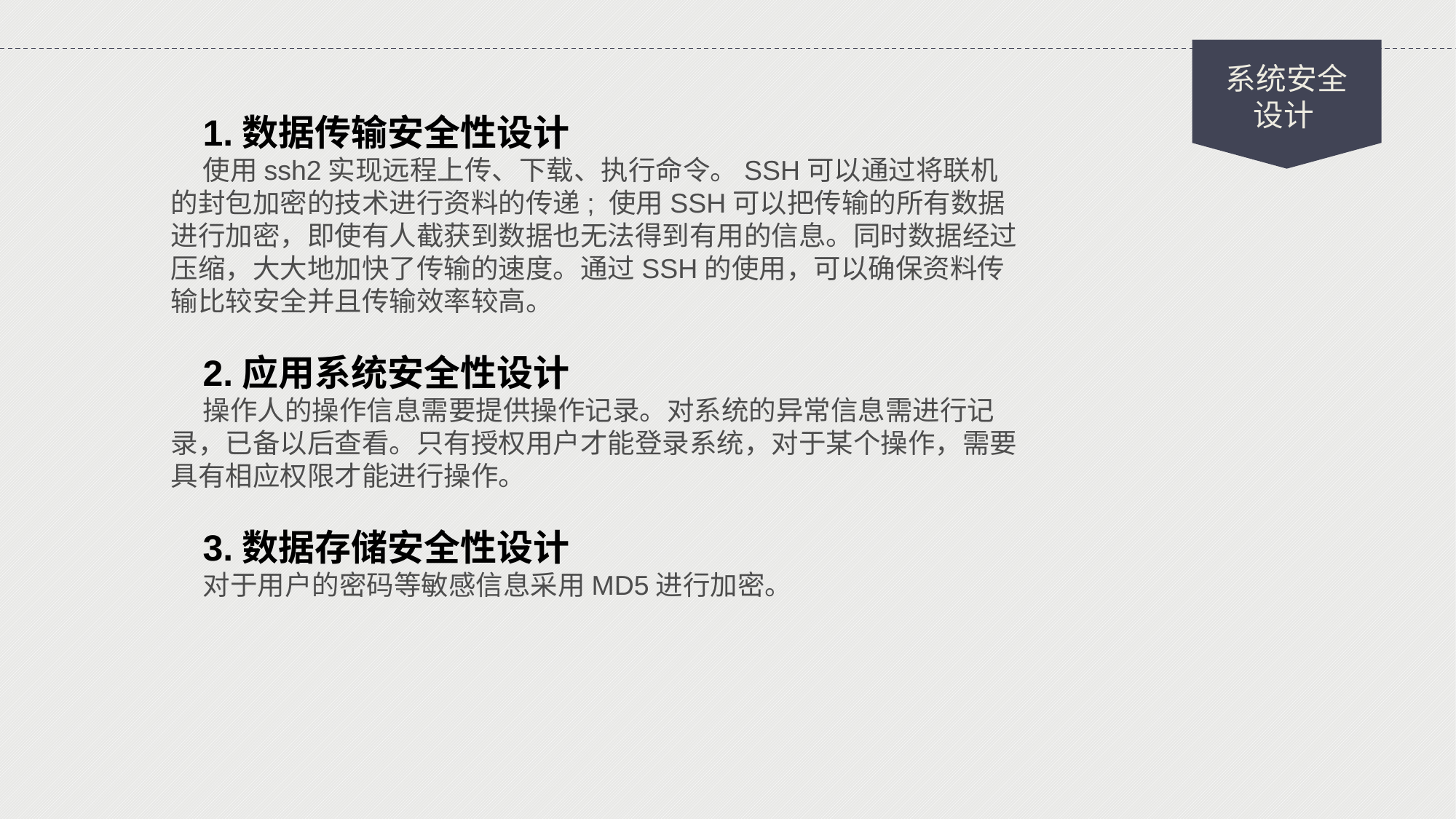

系统安全
   设计
1.数据传输安全性设计
使用ssh2实现远程上传、下载、执行命令。SSH可以通过将联机的封包加密的技术进行资料的传递; 使用SSH可以把传输的所有数据进行加密，即使有人截获到数据也无法得到有用的信息。同时数据经过压缩，大大地加快了传输的速度。通过SSH的使用，可以确保资料传输比较安全并且传输效率较高。

2.应用系统安全性设计
操作人的操作信息需要提供操作记录。对系统的异常信息需进行记录，已备以后查看。只有授权用户才能登录系统，对于某个操作，需要具有相应权限才能进行操作。

3.数据存储安全性设计
对于用户的密码等敏感信息采用MD5进行加密。